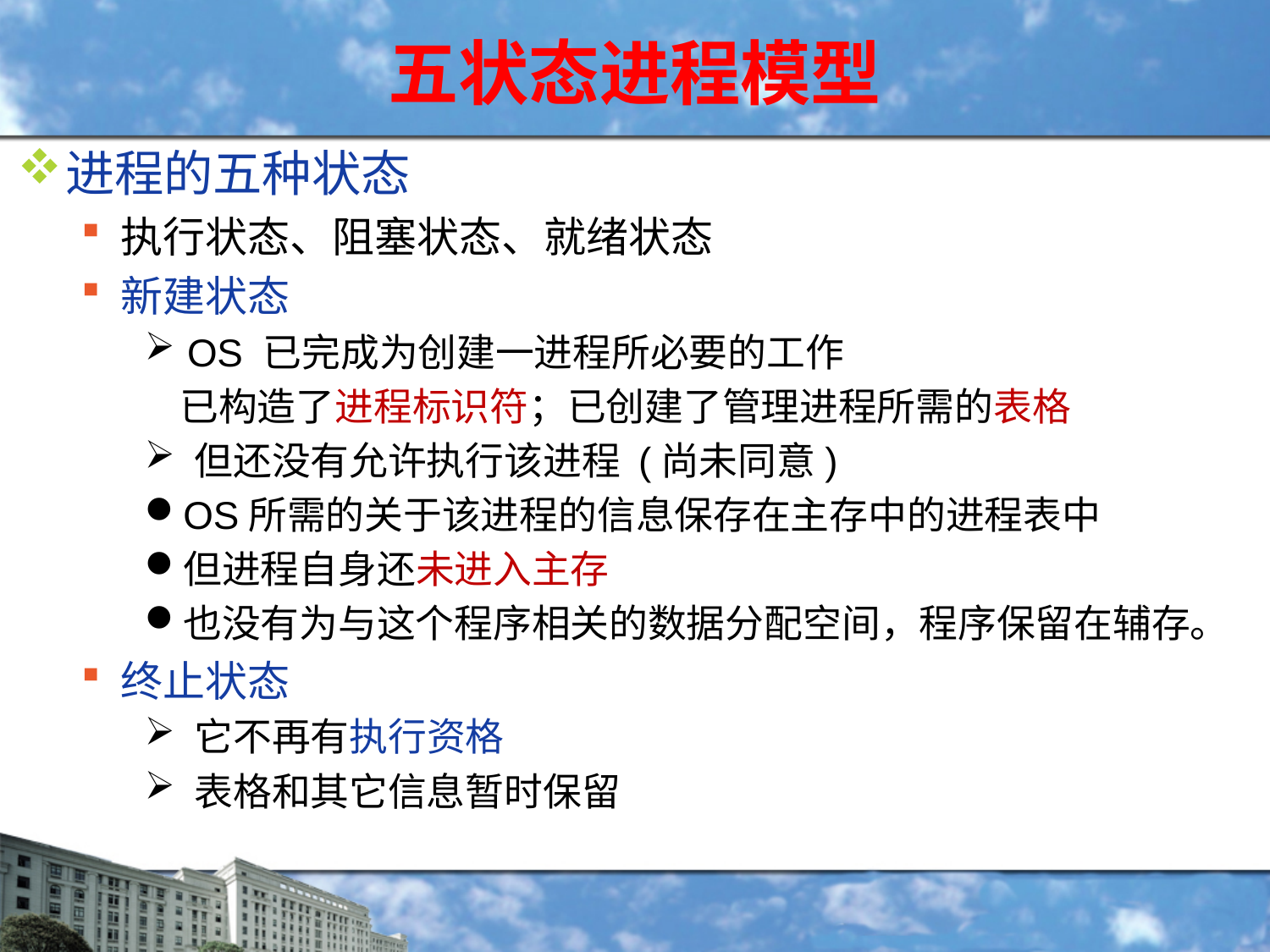

# 五状态进程模型
进程的五种状态
执行状态、阻塞状态、就绪状态
新建状态
 OS 已完成为创建一进程所必要的工作
   已构造了进程标识符；已创建了管理进程所需的表格
 但还没有允许执行该进程 (尚未同意)
OS所需的关于该进程的信息保存在主存中的进程表中
但进程自身还未进入主存
也没有为与这个程序相关的数据分配空间，程序保留在辅存。
终止状态
 它不再有执行资格
 表格和其它信息暂时保留